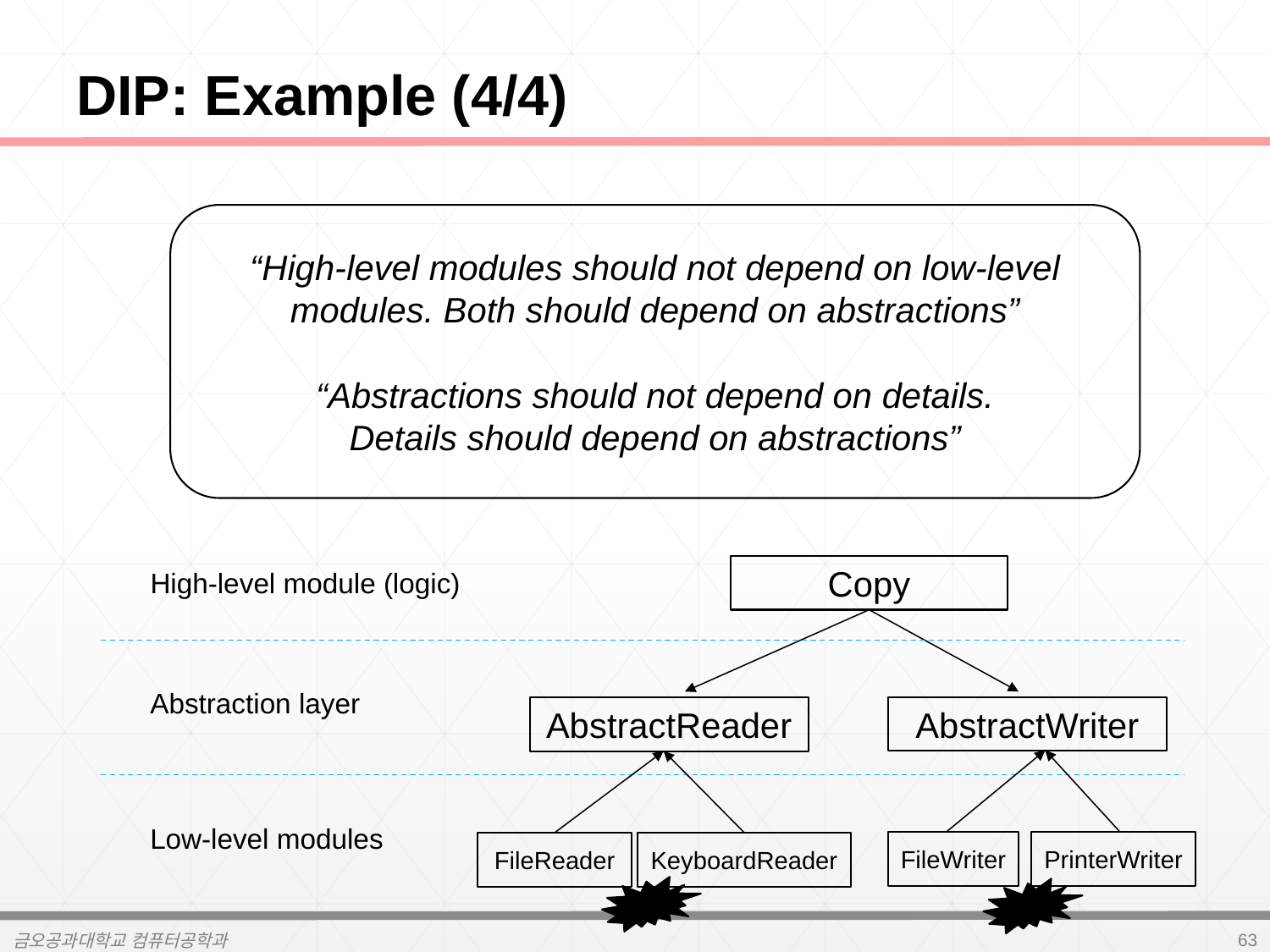

# DIP: Example (4/4)

“High-level modules should not depend on low-level modules. Both should depend on abstractions”

“Abstractions should not depend on details.
Details should depend on abstractions”
Copy
High-level module (logic)
Abstraction layer
AbstractWriter
AbstractReader
Low-level modules
FileWriter
PrinterWriter
FileReader
KeyboardReader

63
금오공과대학교 컴퓨터공학과